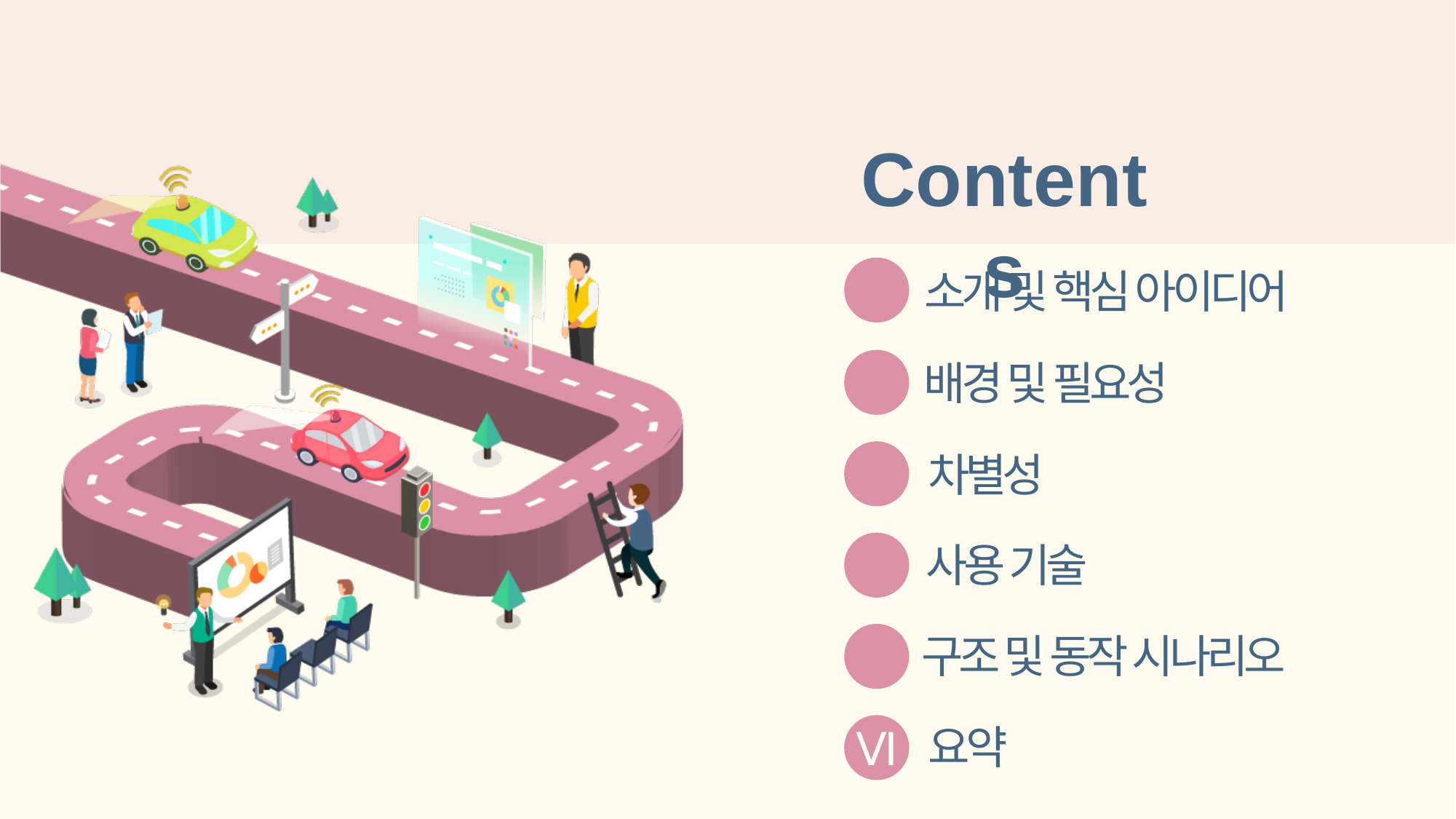

Ⅰ
소개 및 핵심 아이디어
배경 및 필요성
Ⅱ
차별성
Ⅲ
사용 기술
Ⅳ
구조 및 동작 시나리오
Ⅴ
요약
Ⅵ